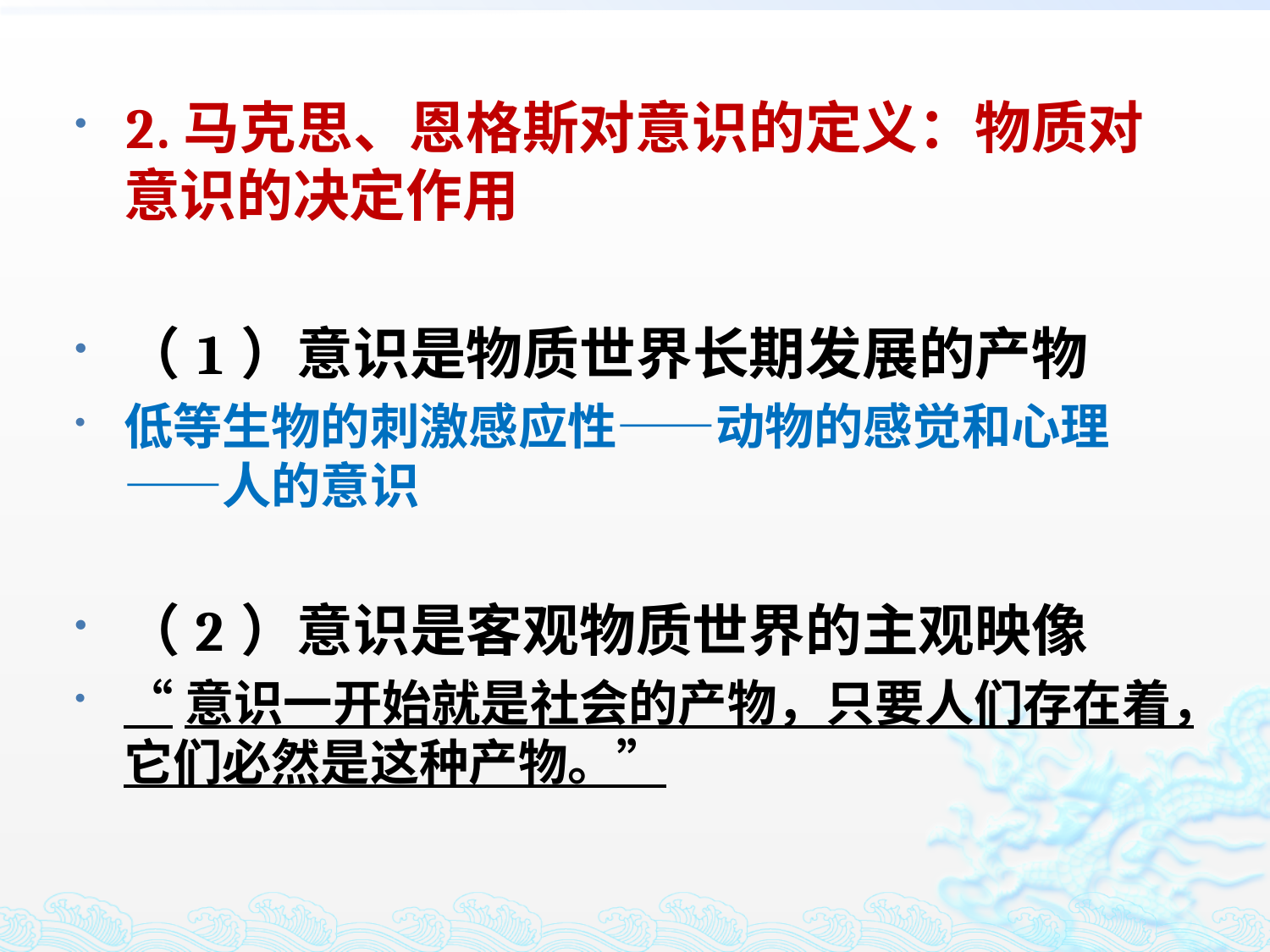

2.马克思、恩格斯对意识的定义：物质对意识的决定作用

（1）意识是物质世界长期发展的产物
低等生物的刺激感应性——动物的感觉和心理——人的意识

（2）意识是客观物质世界的主观映像
“意识一开始就是社会的产物，只要人们存在着，它们必然是这种产物。”